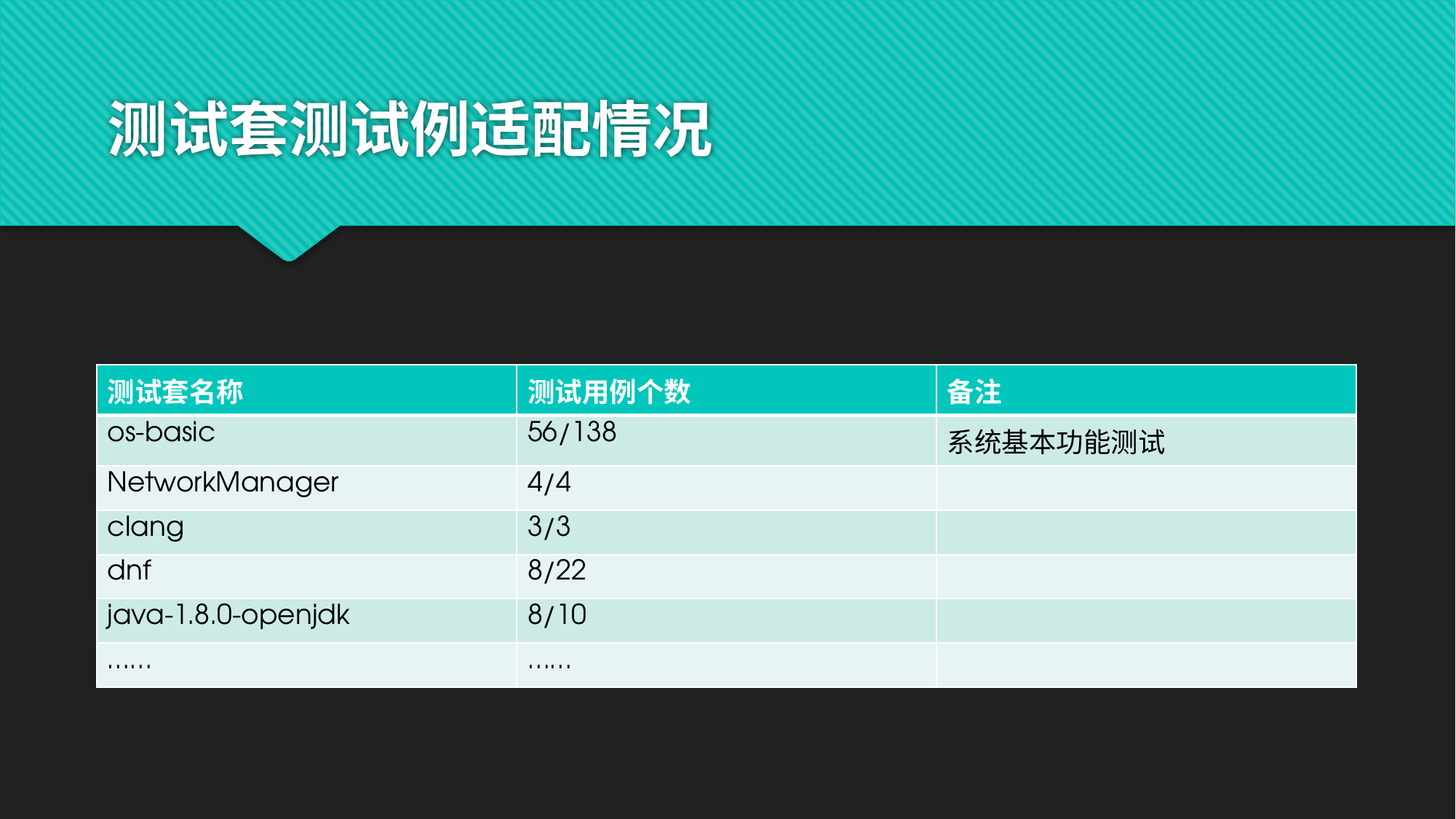

# 测试套测试例适配情况
| 测试套名称 | 测试用例个数 | 备注 |
| --- | --- | --- |
| os-basic | 56/138 | 系统基本功能测试 |
| NetworkManager | 4/4 |  |
| clang | 3/3 |  |
| dnf | 8/22 |  |
| java-1.8.0-openjdk | 8/10 |  |
| …… | …… |  |